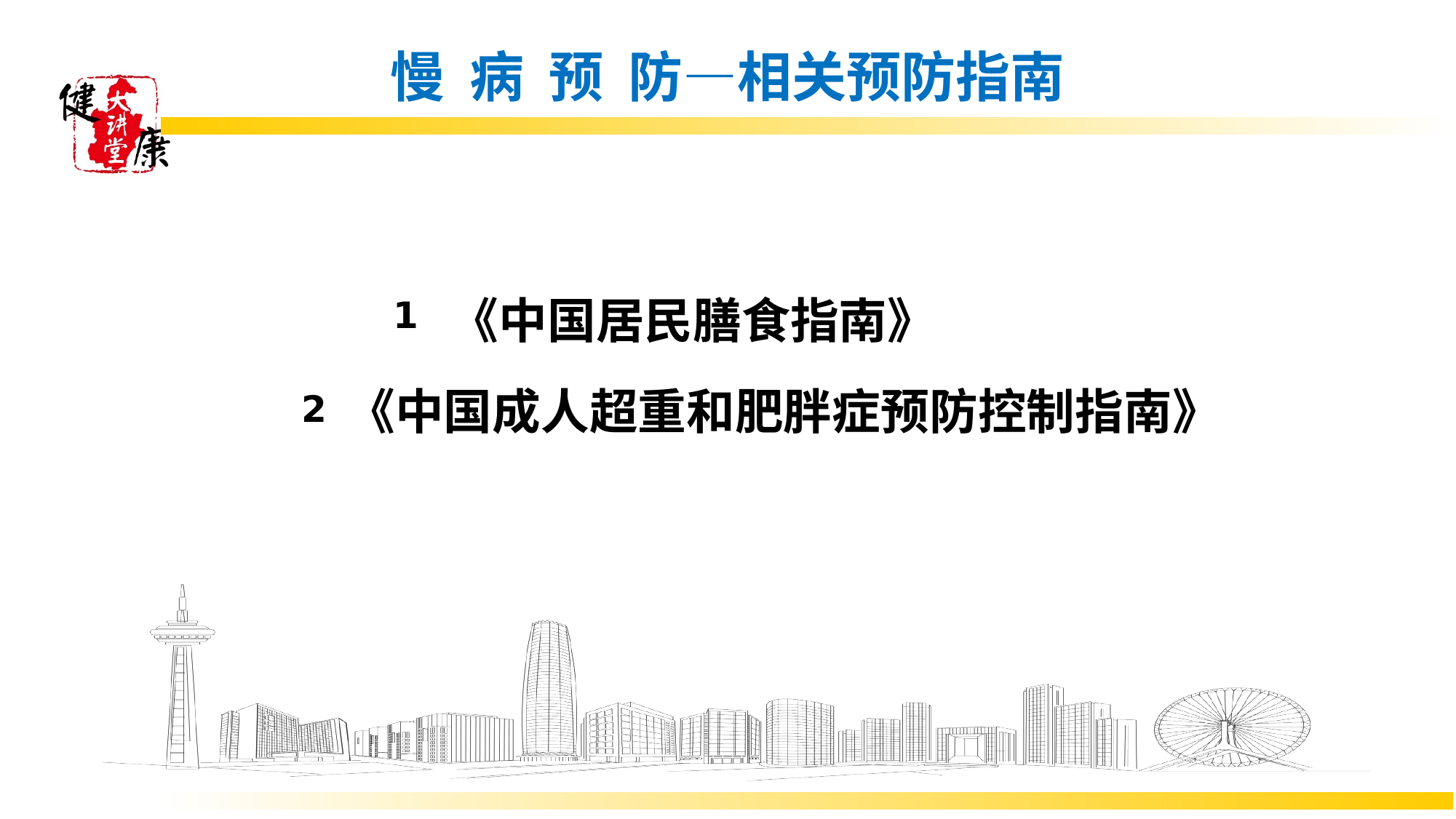

# 慢  病  预  防—相关预防指南
1
《中国居民膳食指南》
2
《中国成人超重和肥胖症预防控制指南》